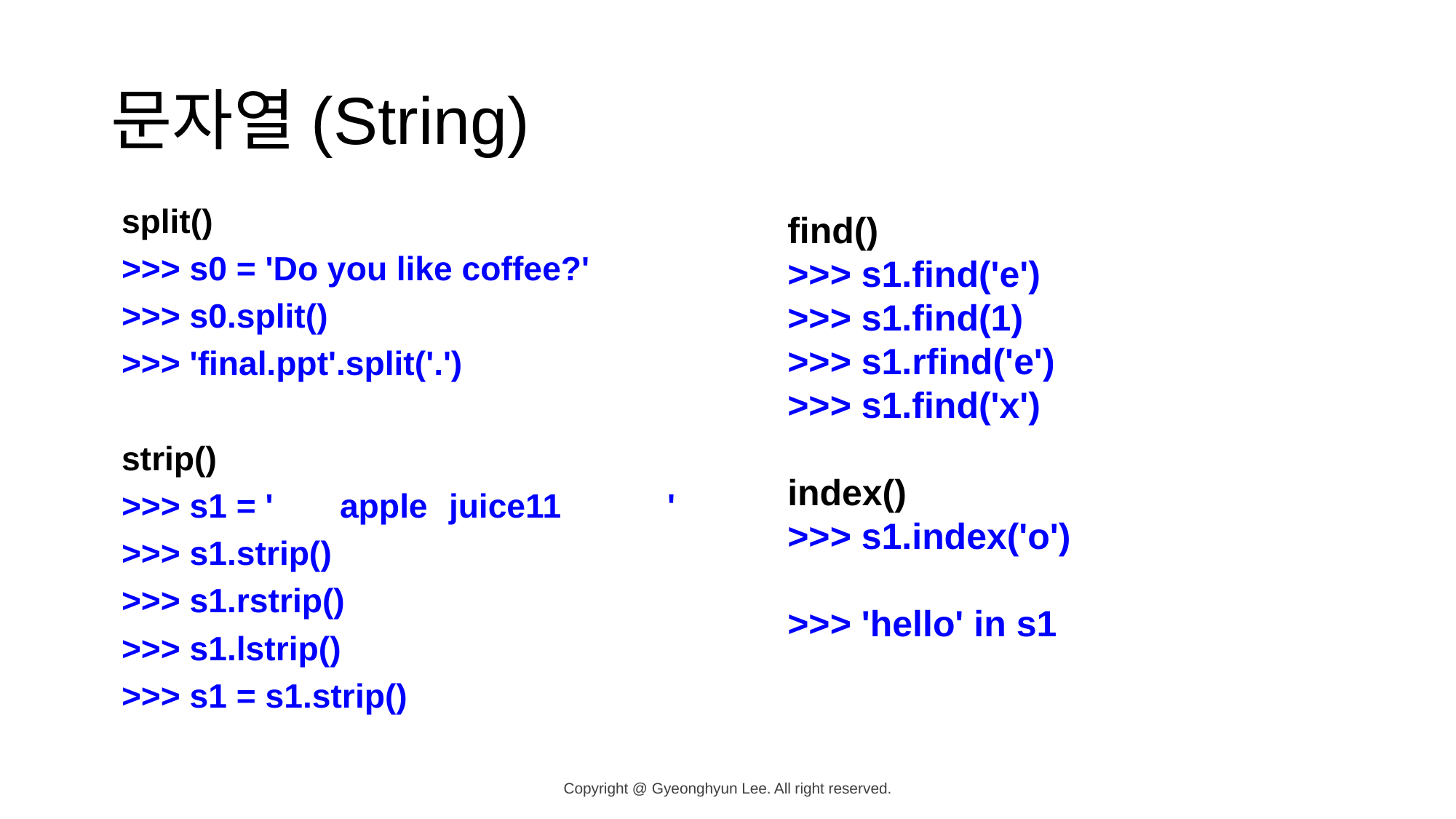

# 문자열(String)
split()
>>> s0 = 'Do you like coffee?'
>>> s0.split()
>>> 'final.ppt'.split('.')

strip()
>>> s1 = '	apple	juice11	'
>>> s1.strip()
>>> s1.rstrip()
>>> s1.lstrip()
>>> s1 = s1.strip()

find()
>>> s1.find('e')
>>> s1.find(1)
>>> s1.rfind('e')
>>> s1.find('x')

index()
>>> s1.index('o')

>>> 'hello' in s1